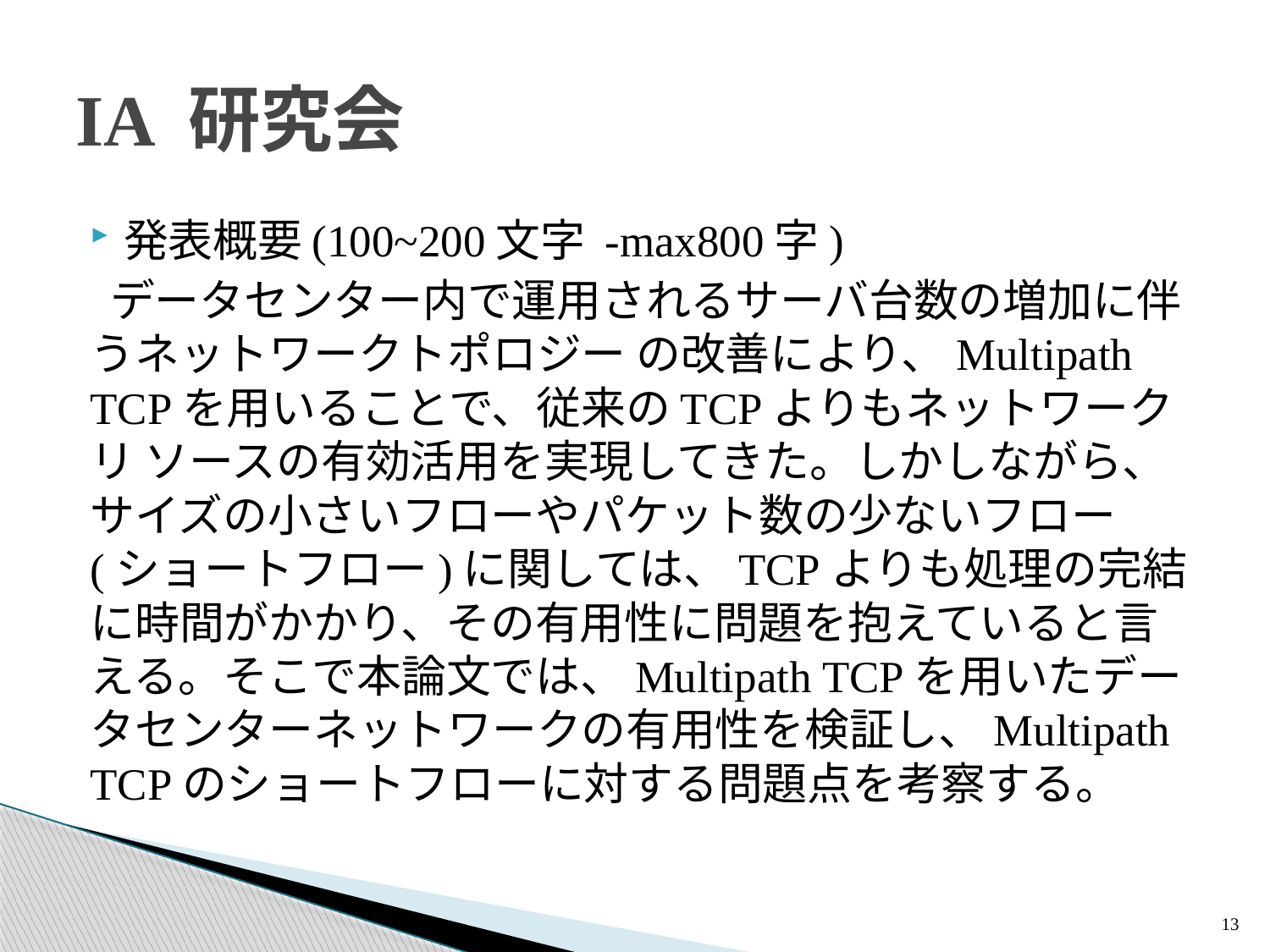

# IA 研究会
発表概要(100~200文字 -max800字)
 データセンター内で運用されるサーバ台数の増加に伴うネットワークトポロジー の改善により、Multipath TCPを用いることで、従来のTCPよりもネットワークリ ソースの有効活用を実現してきた。しかしながら、サイズの小さいフローやパケット数の少ないフロー (ショートフロー)に関しては、TCPよりも処理の完結に時間がかかり、その有用性に問題を抱えていると言える。そこで本論文では、Multipath TCPを用いたデータセンターネットワークの有用性を検証し、Multipath TCPのショートフローに対する問題点を考察する。
13